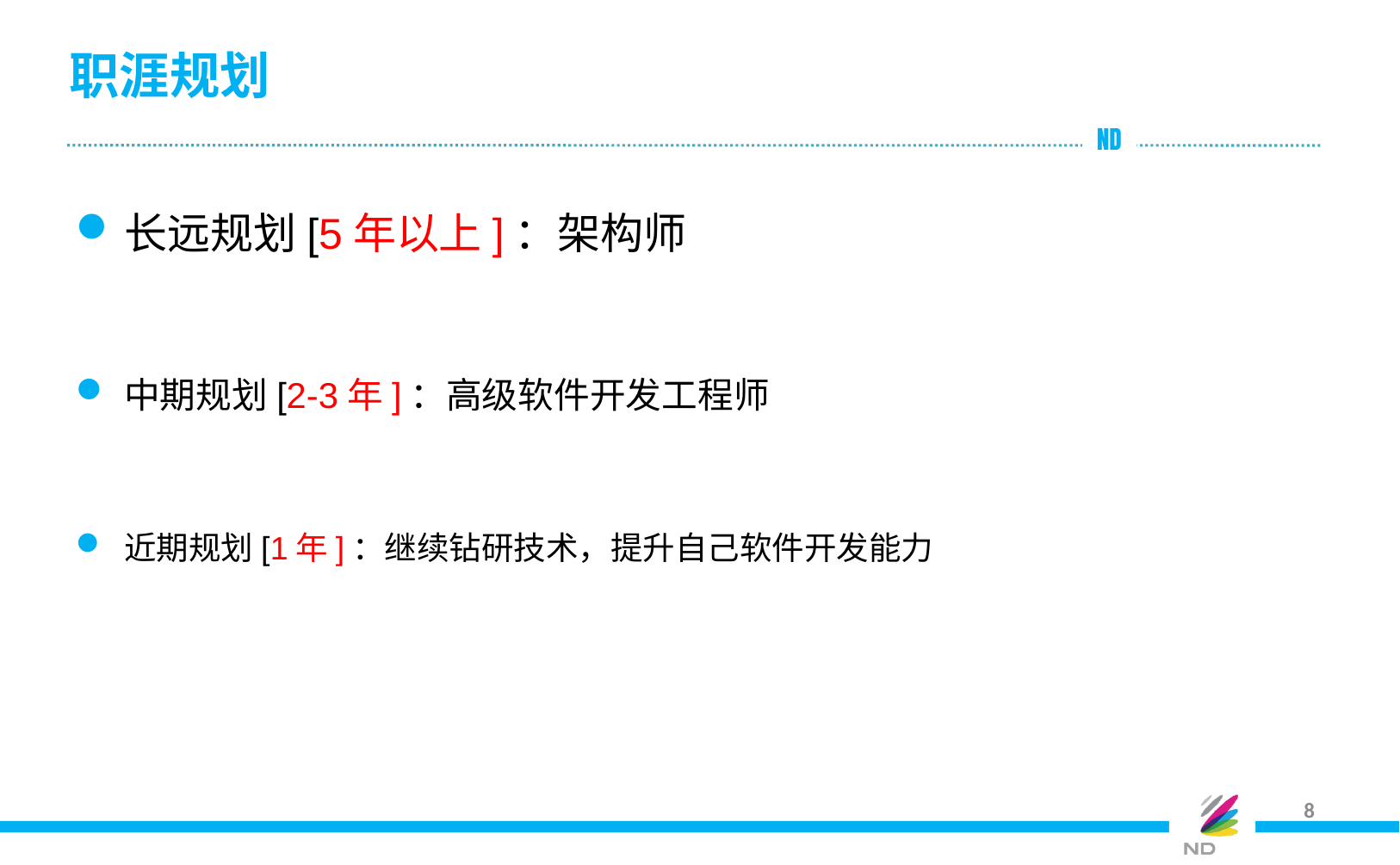

# 职涯规划
长远规划[5年以上]：架构师

中期规划[2-3年]：高级软件开发工程师

近期规划[1年]：继续钻研技术，提升自己软件开发能力
8